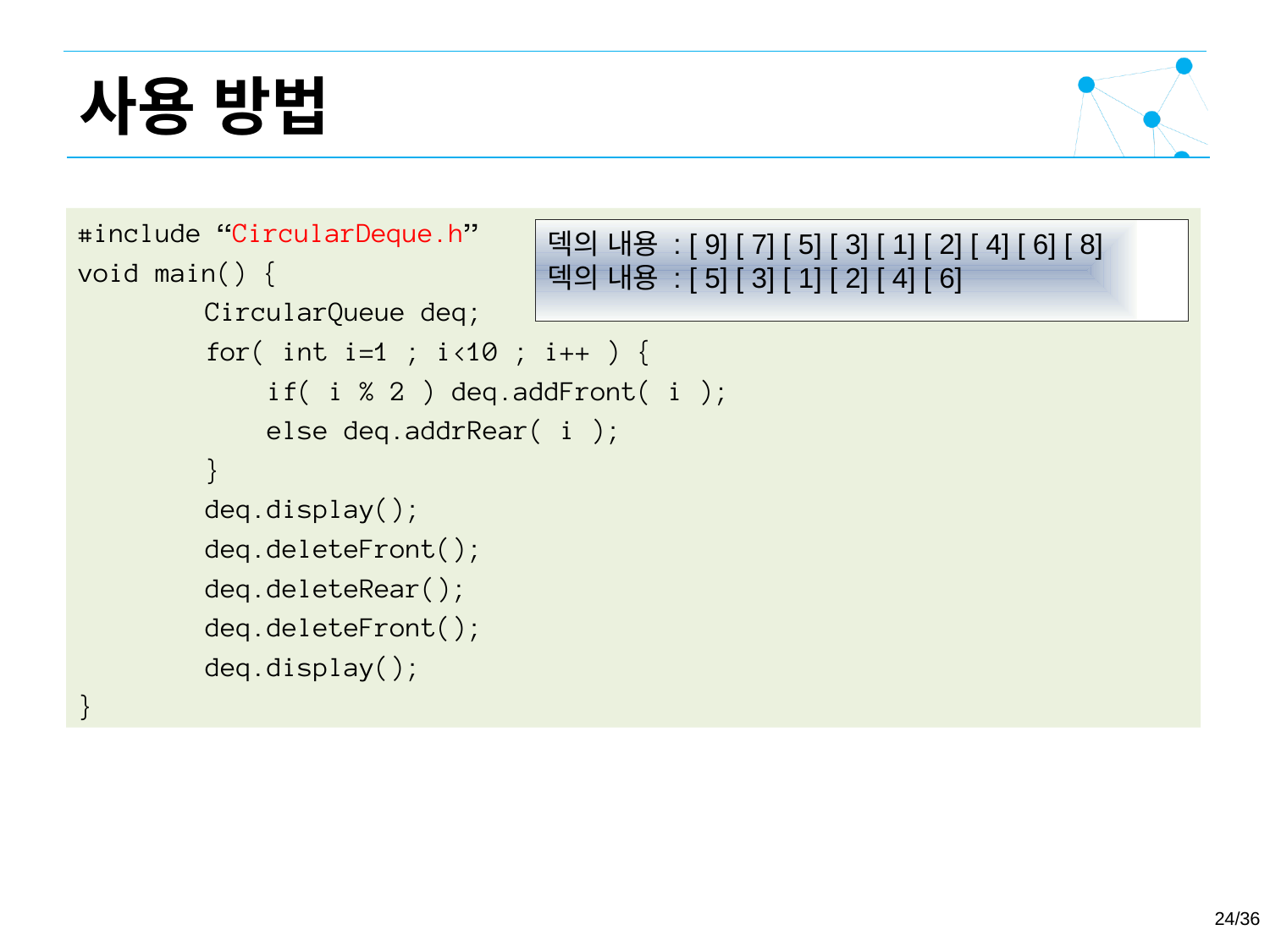

사용 방법
#include “CircularDeque.h”
void main() {
	CircularQueue deq;
	for( int i=1 ; i<10 ; i++ ) {
	    if( i % 2 ) deq.addFront( i );
	    else deq.addrRear( i );
	}
	deq.display();
	deq.deleteFront();
	deq.deleteRear();
	deq.deleteFront();
	deq.display();
}
덱의 내용 : [ 9] [ 7] [ 5] [ 3] [ 1] [ 2] [ 4] [ 6] [ 8]
덱의 내용 : [ 5] [ 3] [ 1] [ 2] [ 4] [ 6]